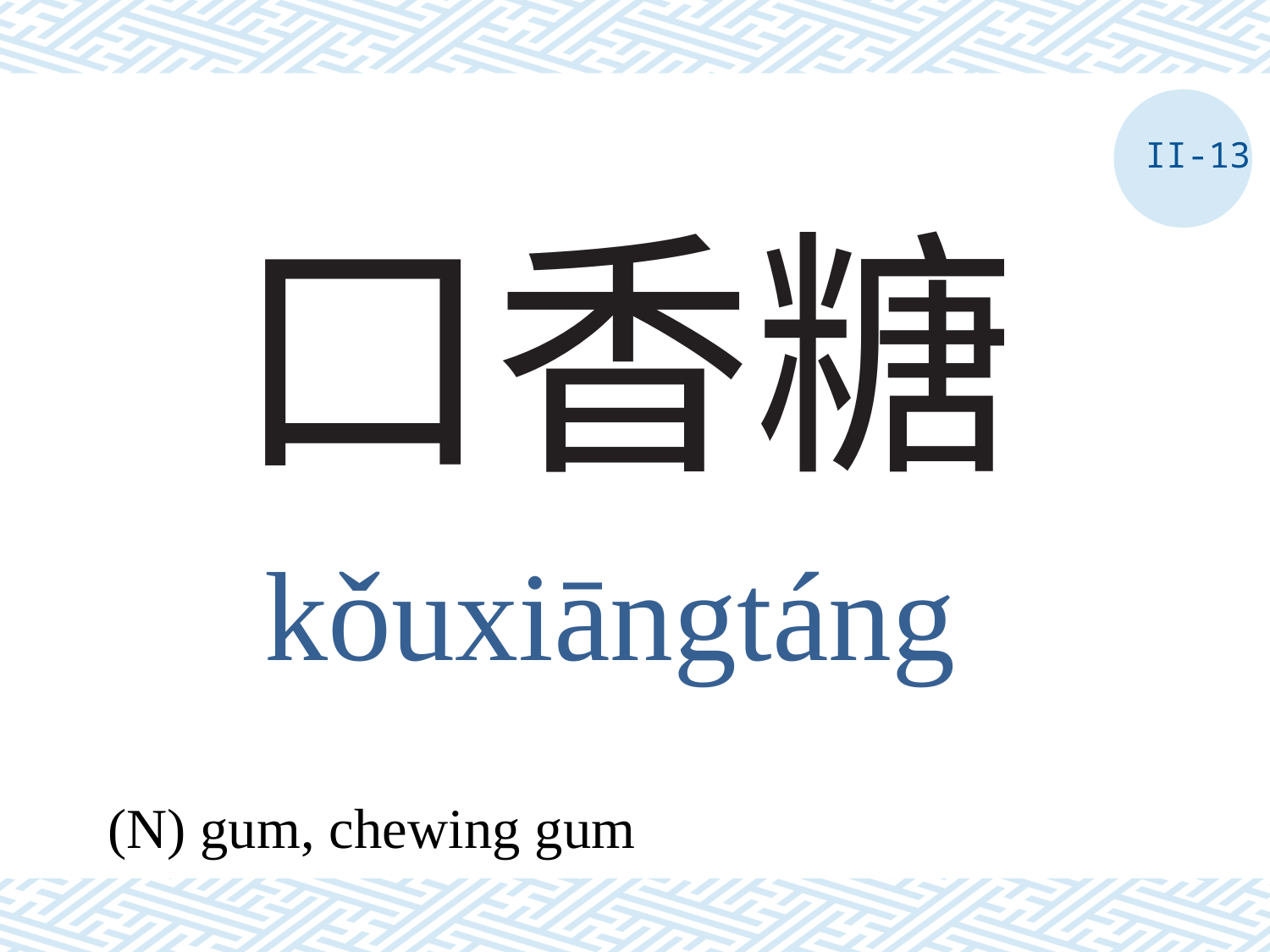

II-13

# 口香糖
kǒuxiāngtáng
(N) gum, chewing gum